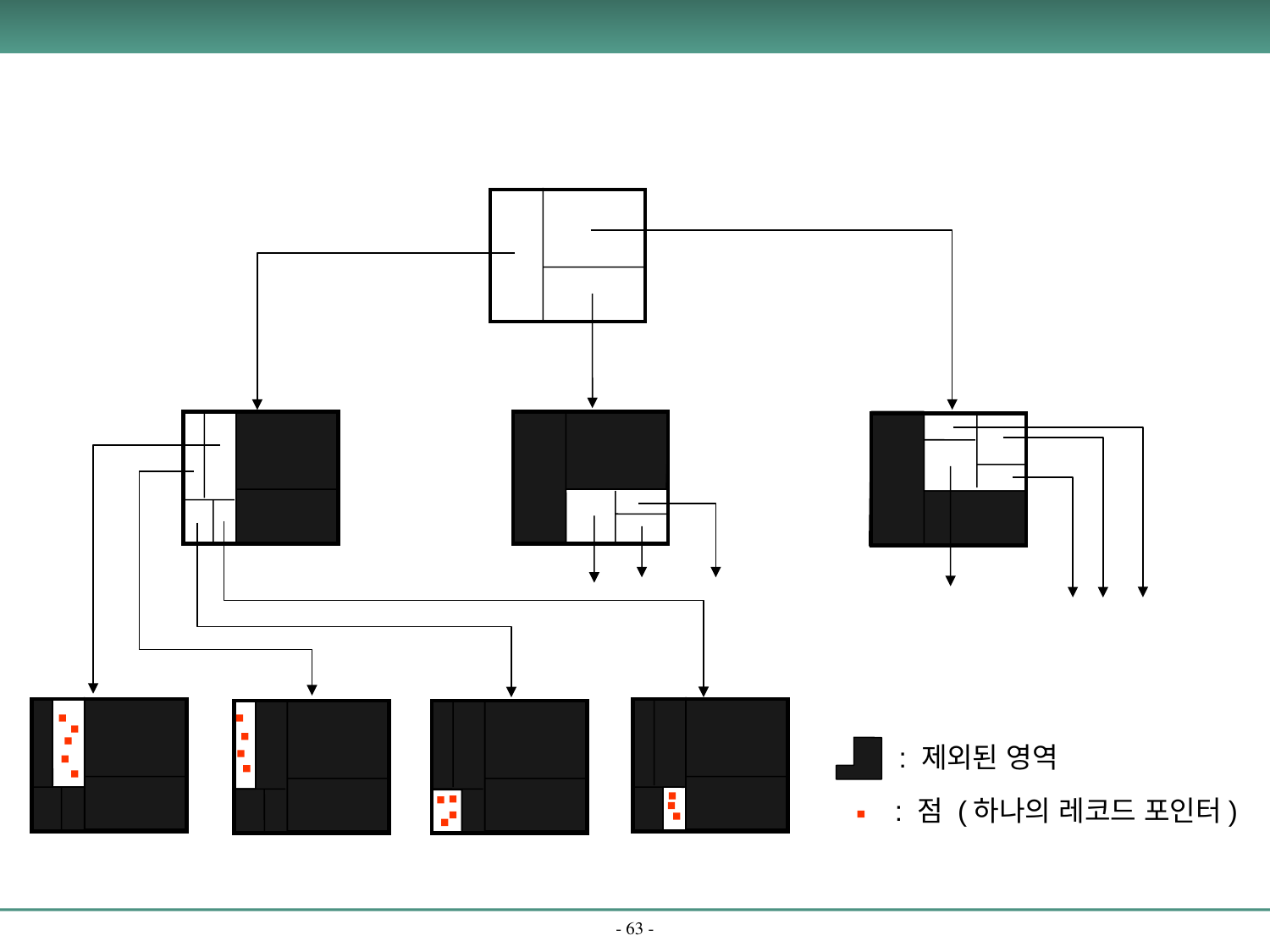

: 제외된 영역

: 점 (하나의 레코드 포인터)